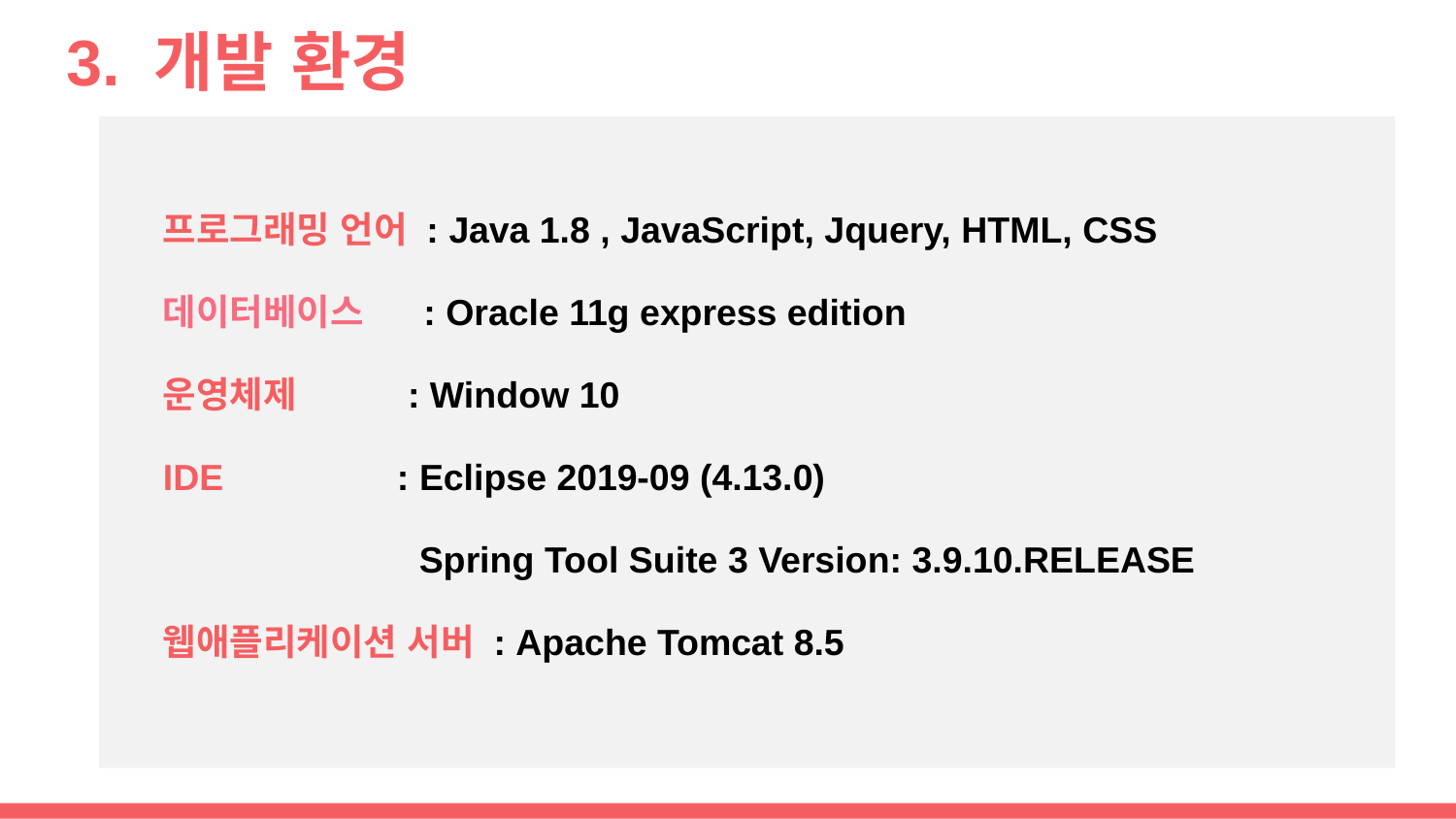

# 3. 개발 환경

프로그래밍 언어 : Java 1.8 , JavaScript, Jquery, HTML, CSS
데이터베이스     : Oracle 11g express edition
운영체제          : Window 10
IDE                 : Eclipse 2019-09 (4.13.0)
                  Spring Tool Suite 3 Version: 3.9.10.RELEASE
웹애플리케이션 서버 : Apache Tomcat 8.5